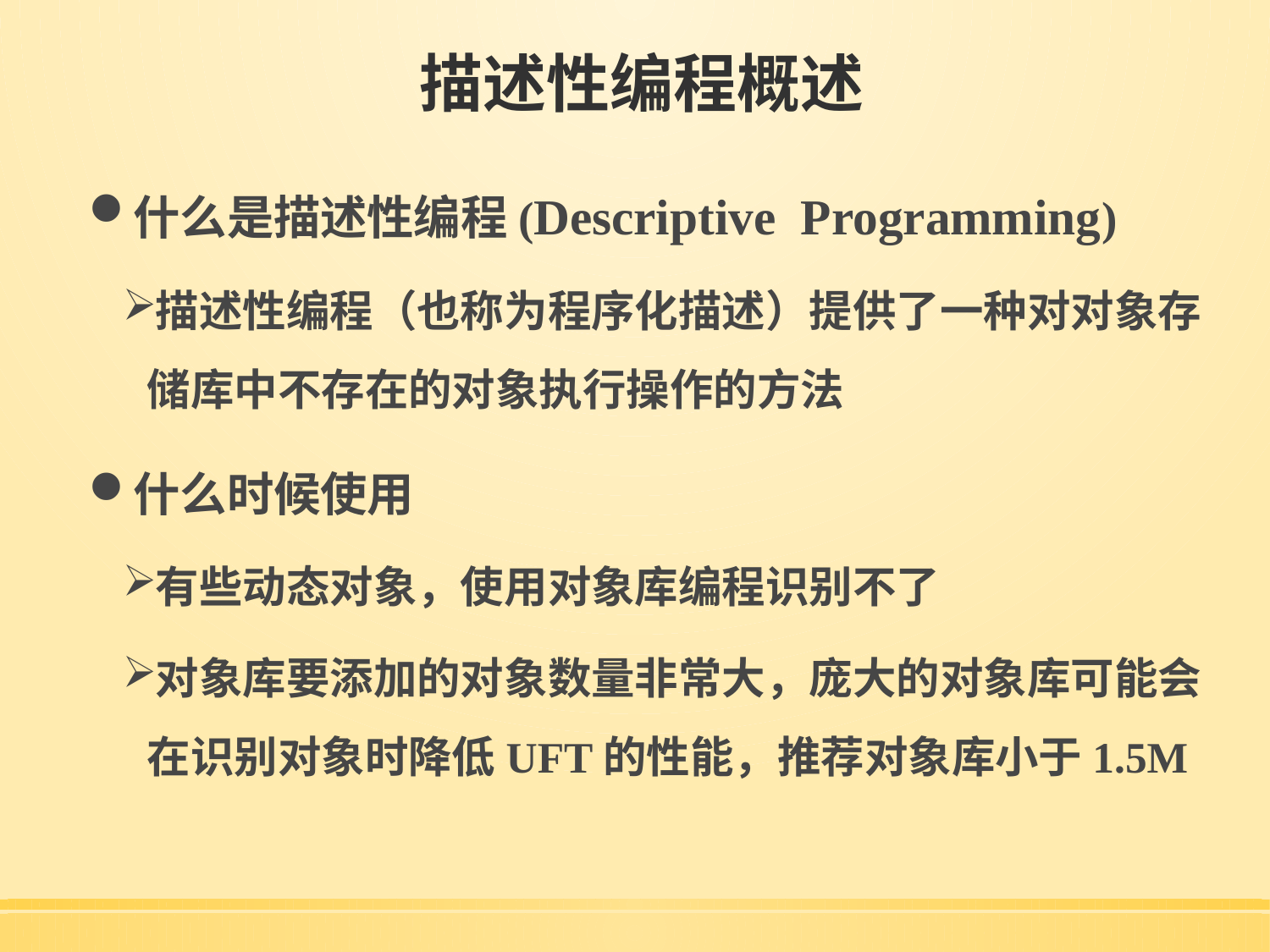

# 描述性编程概述
什么是描述性编程(Descriptive  Programming)
描述性编程（也称为程序化描述）提供了一种对对象存储库中不存在的对象执行操作的方法
什么时候使用
有些动态对象，使用对象库编程识别不了
对象库要添加的对象数量非常大，庞大的对象库可能会在识别对象时降低UFT的性能，推荐对象库小于1.5M